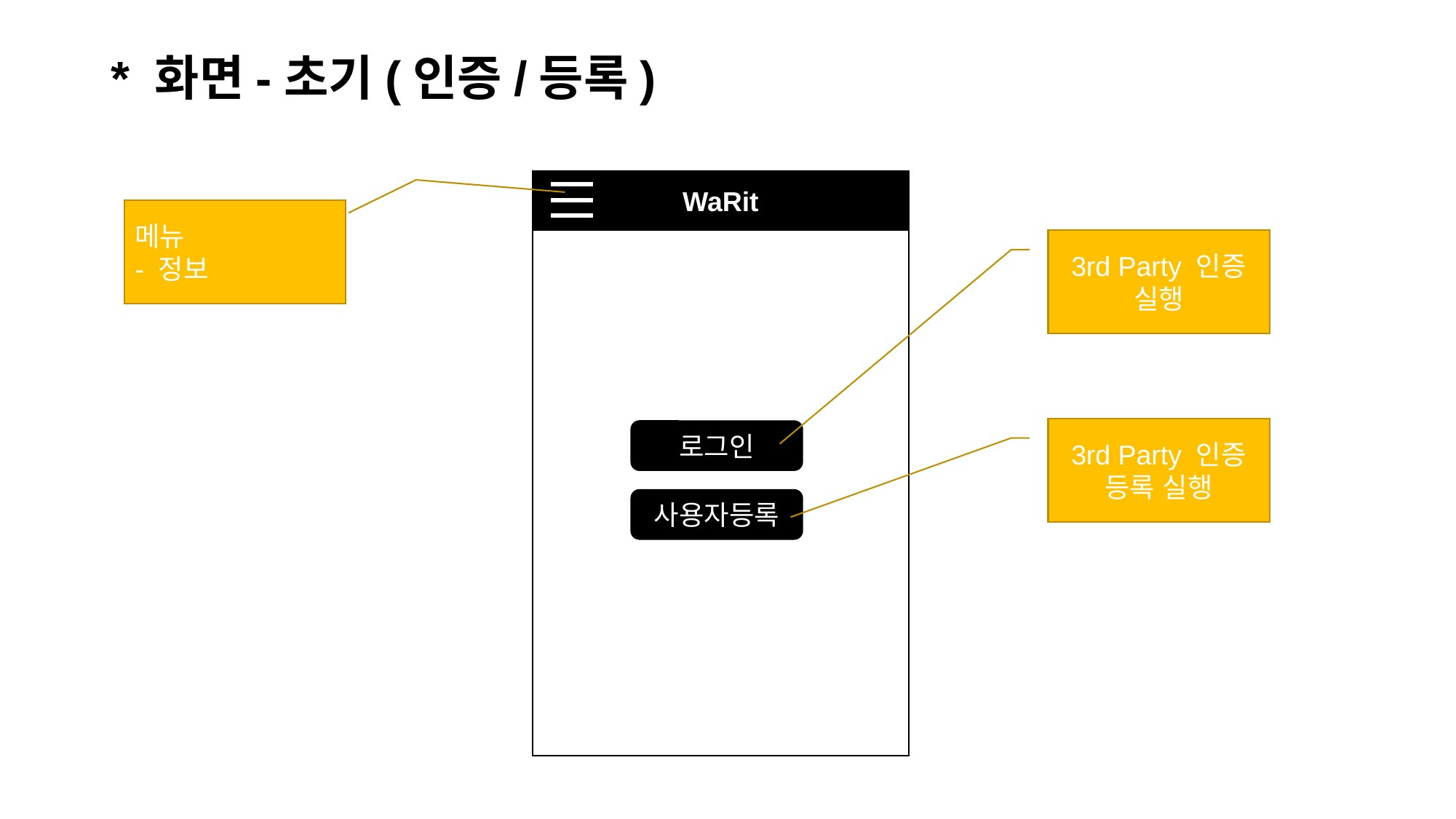

# * 화면-초기(인증/등록)

WaRit
메뉴
- 정보
3rd Party 인증 실행
3rd Party 인증 등록 실행
로그인
사용자등록